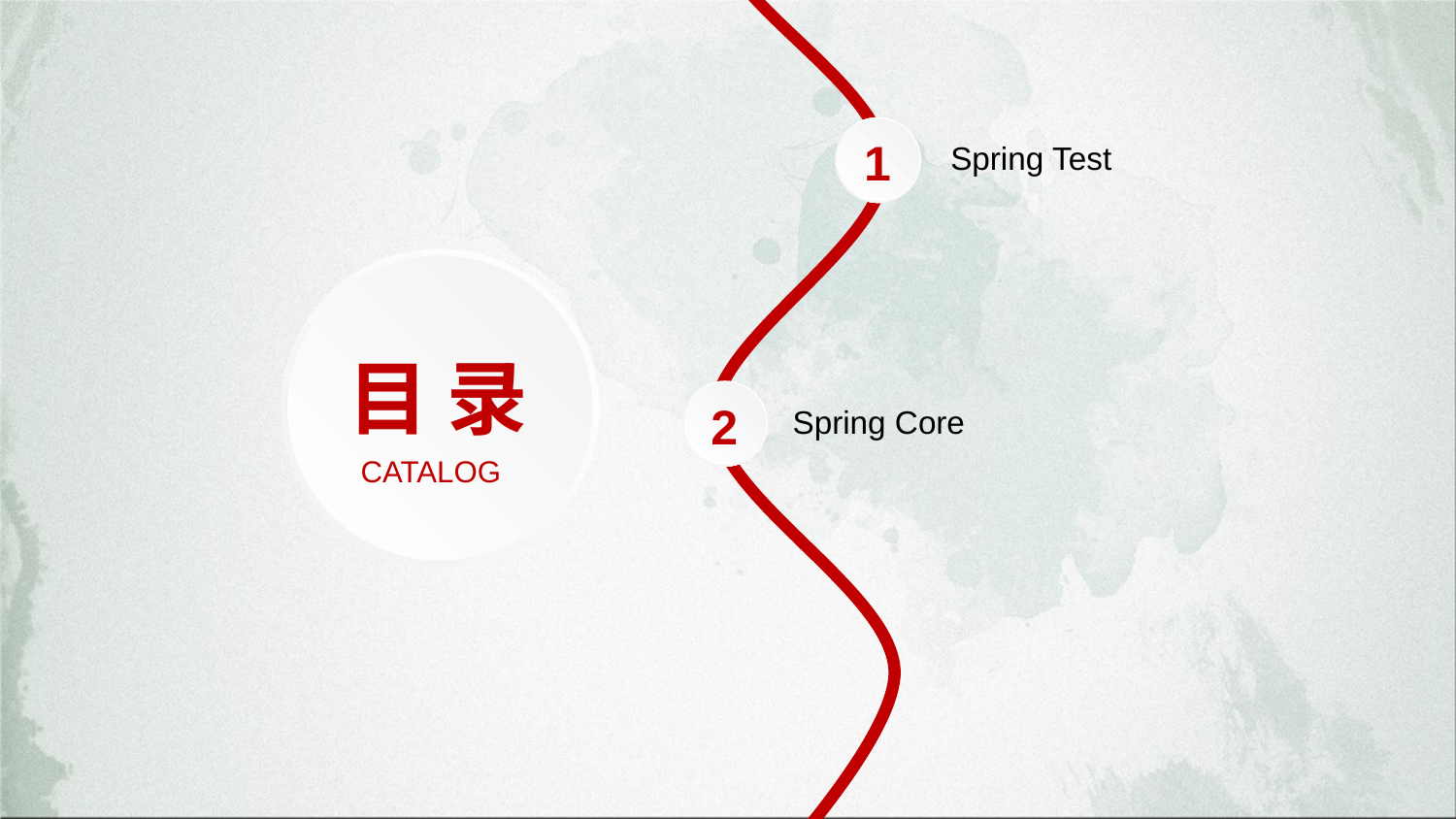

1
Spring Test

目 录

2
Spring Core
CATALOG